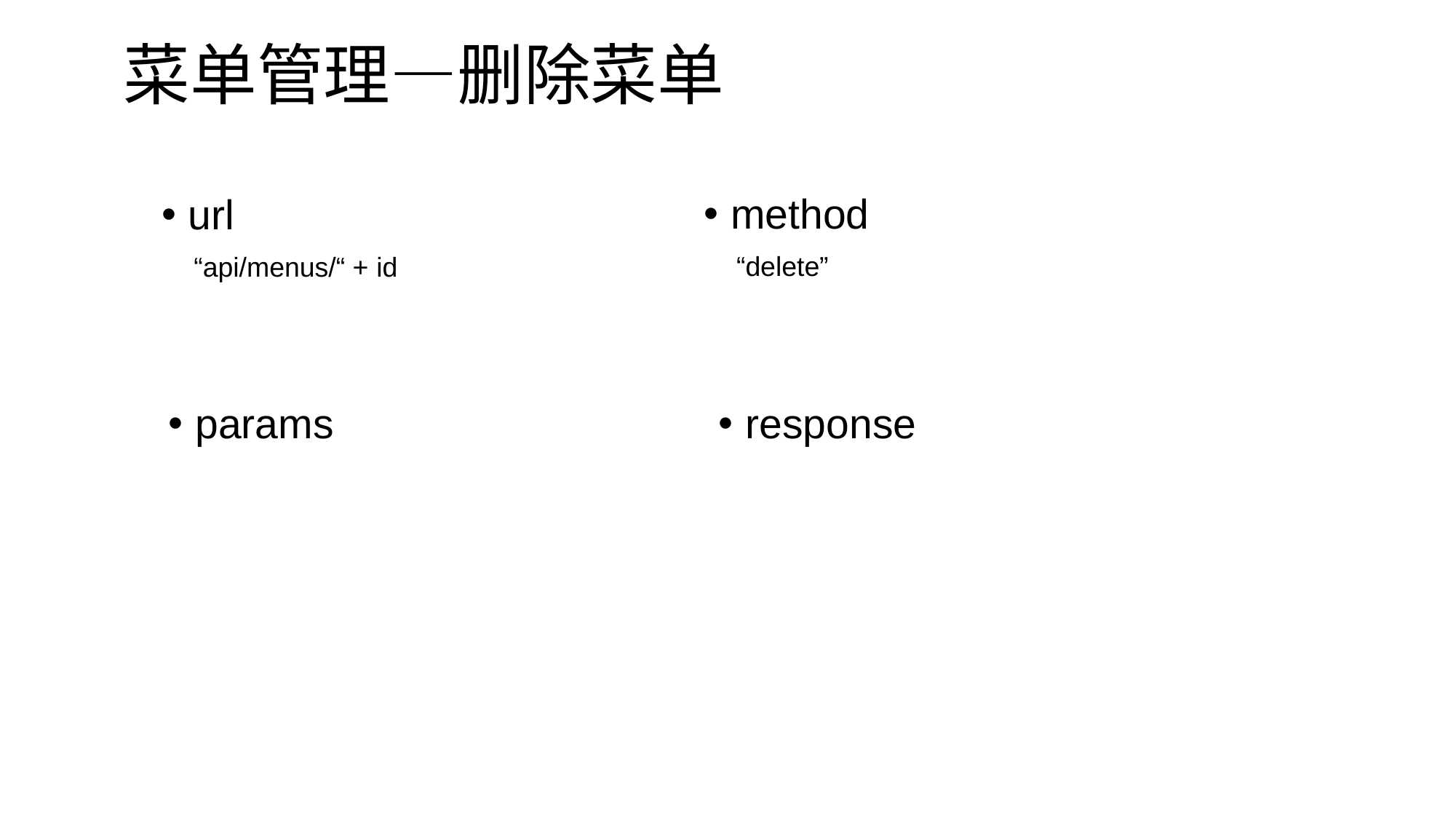

# 菜单管理—删除菜单
method
url
“delete”
“api/menus/“ + id
params
response